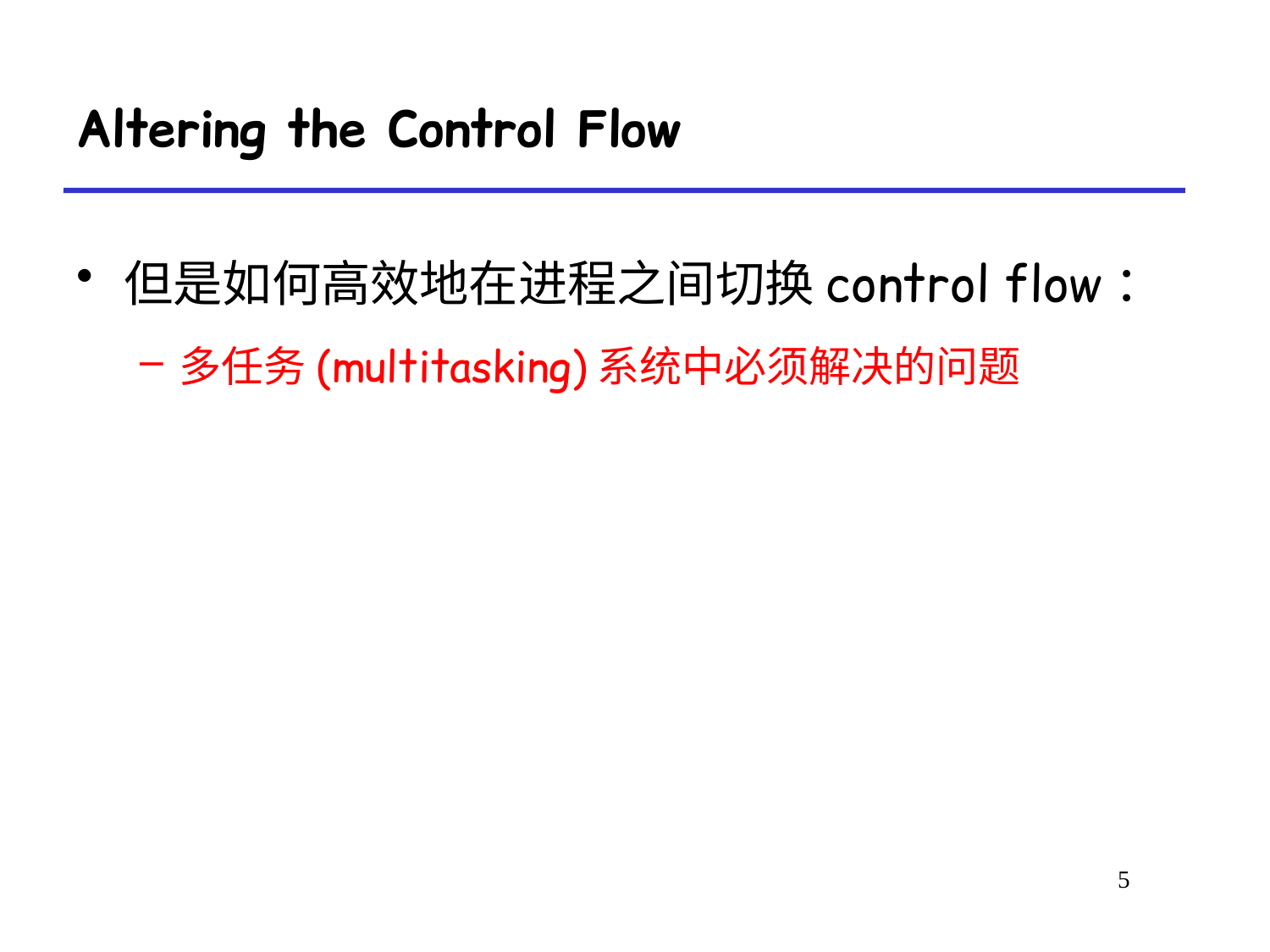

Altering the Control Flow
但是如何高效地在进程之间切换control flow：
多任务(multitasking)系统中必须解决的问题
# 5